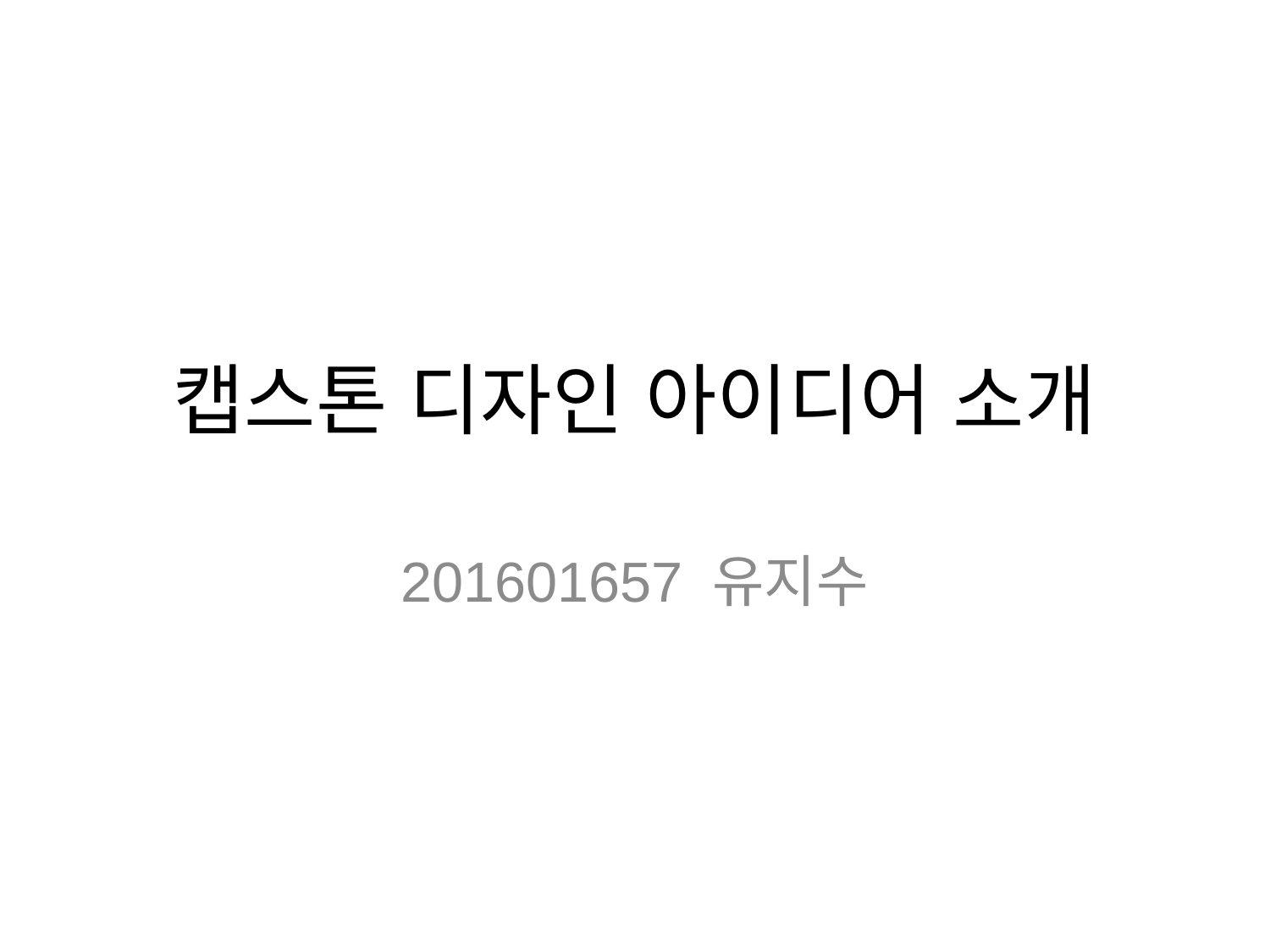

# 캡스톤 디자인 아이디어 소개
201601657 유지수